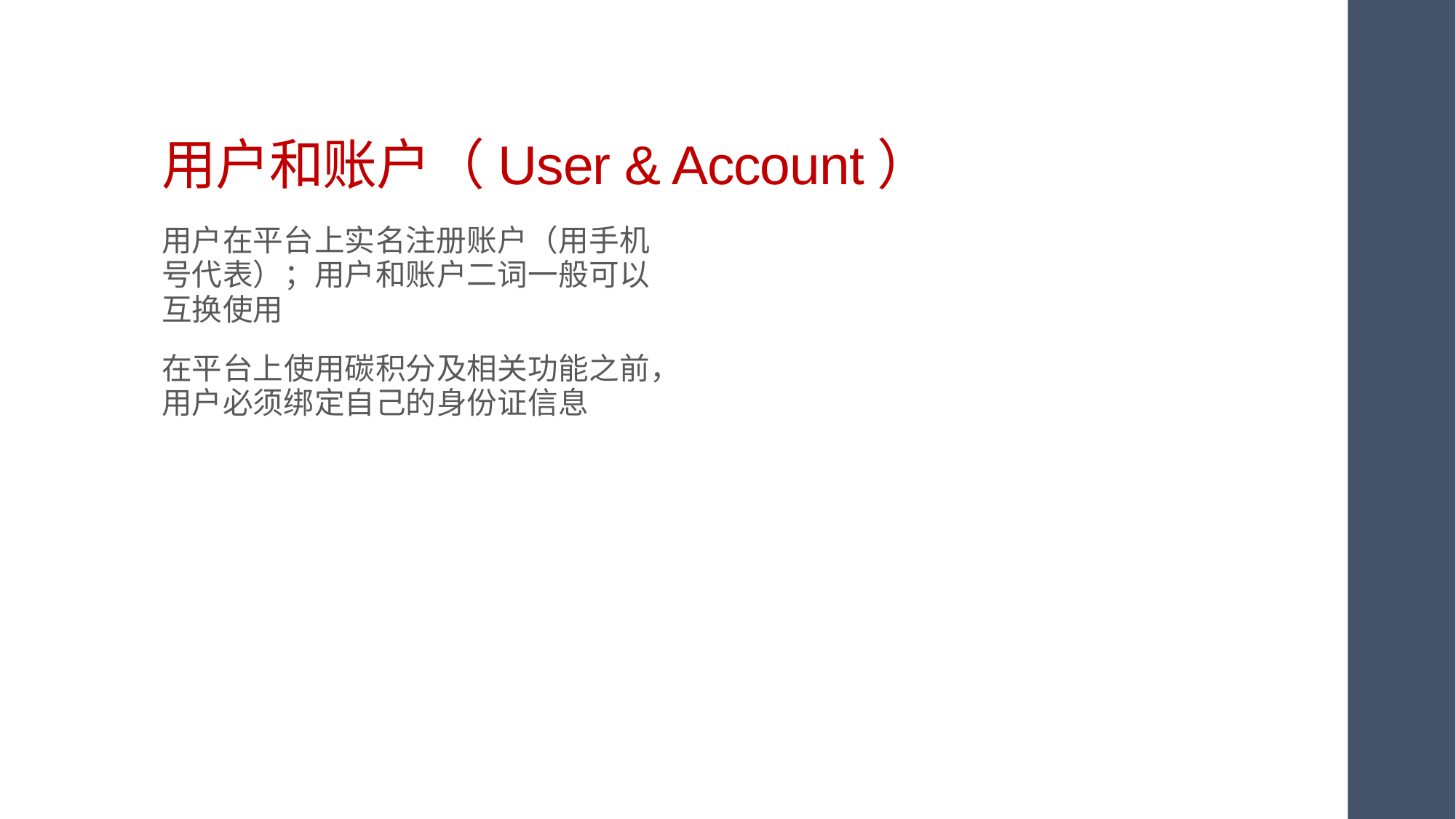

# 用户和账户（User & Account）
用户在平台上实名注册账户（用手机号代表）；用户和账户二词一般可以互换使用
在平台上使用碳积分及相关功能之前，用户必须绑定自己的身份证信息